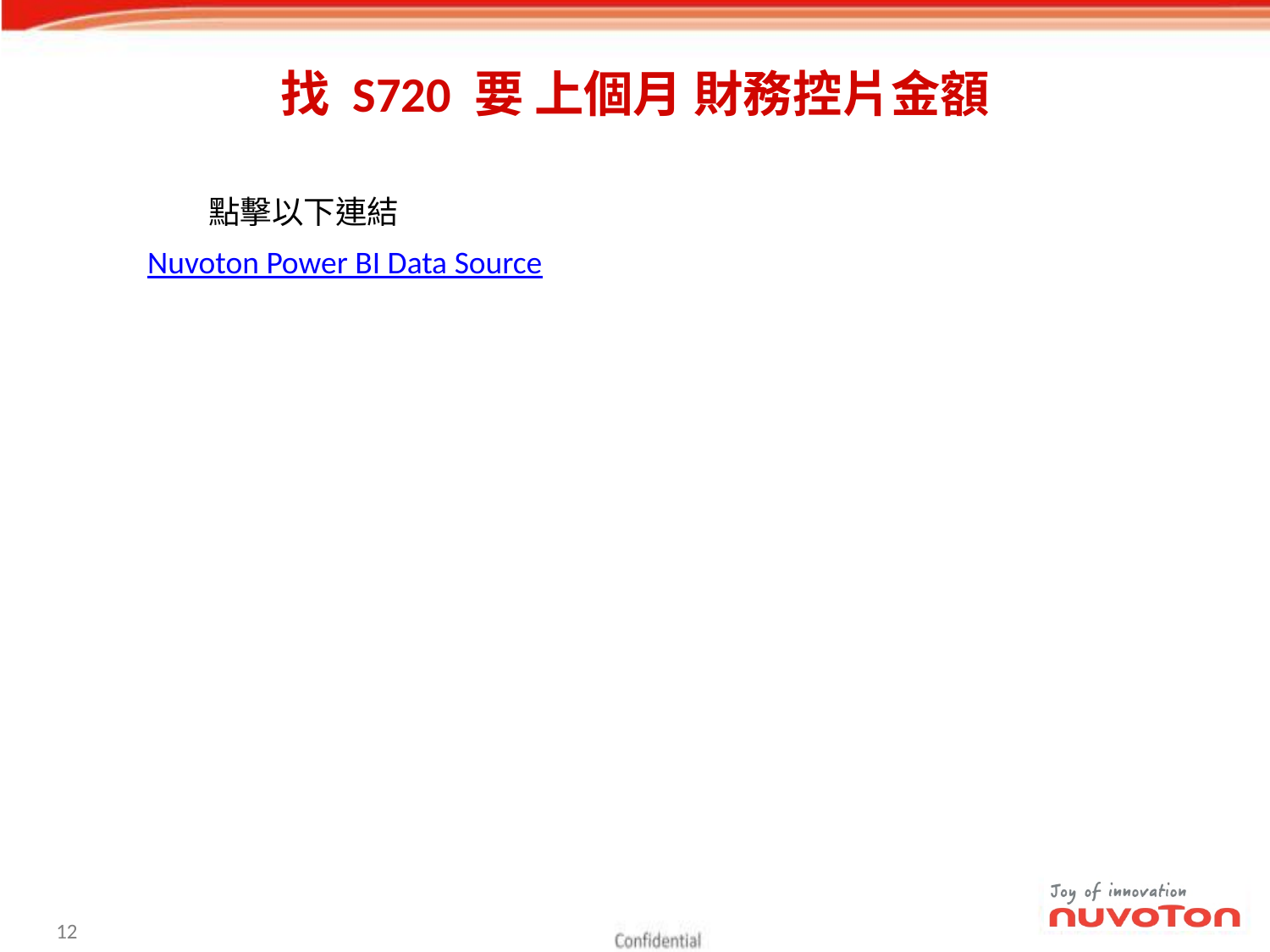

# 找 S720 要 上個月 財務控片金額
點擊以下連結
Nuvoton Power BI Data Source
12